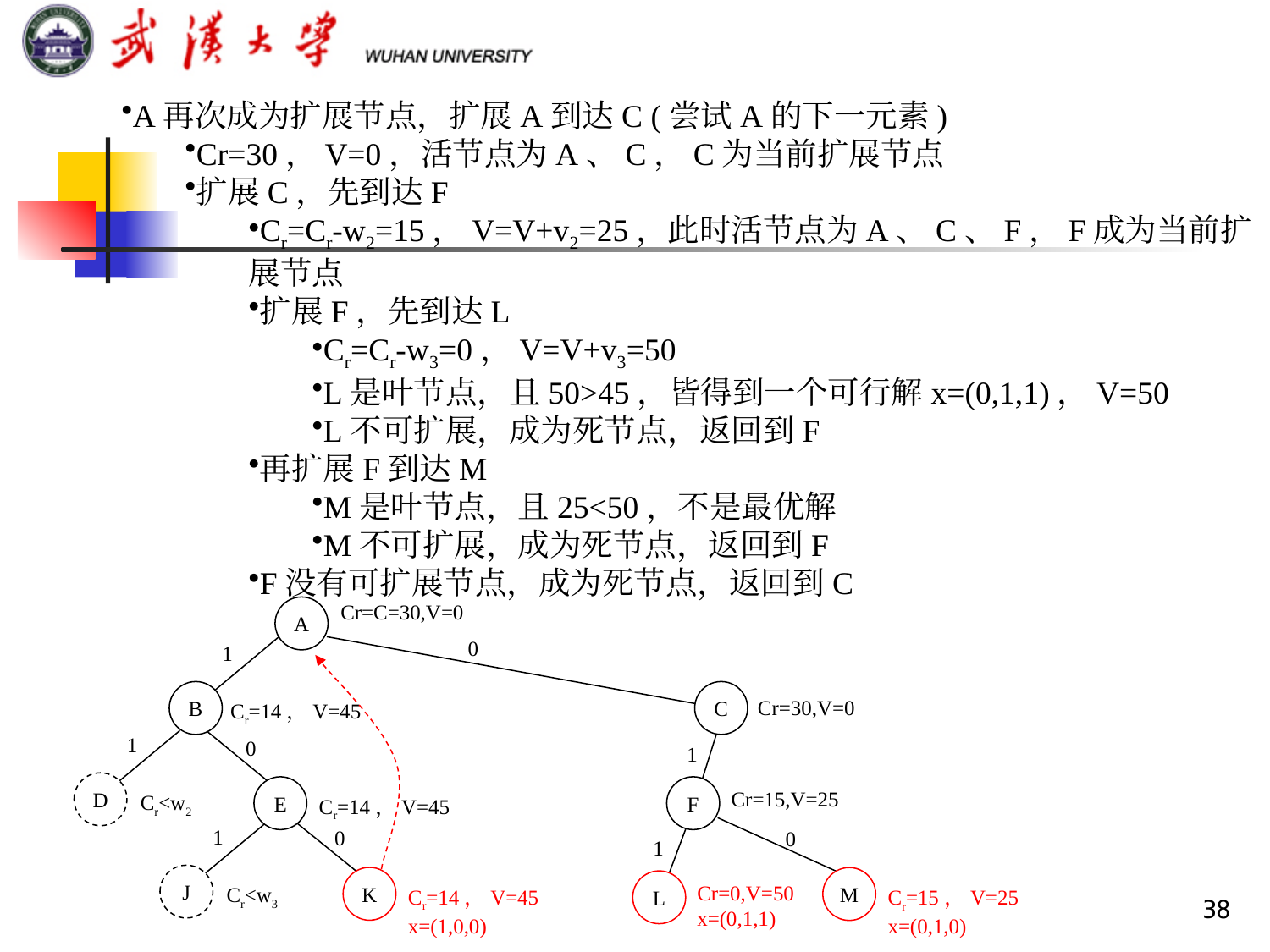

A再次成为扩展节点，扩展A到达C (尝试A的下一元素)
Cr=30，V=0，活节点为A、C，C为当前扩展节点
扩展C，先到达F
Cr=Cr-w2=15，V=V+v2=25，此时活节点为A、C、F，F成为当前扩展节点
扩展F，先到达L
Cr=Cr-w3=0，V=V+v3=50
L是叶节点，且50>45，皆得到一个可行解x=(0,1,1)，V=50
L不可扩展，成为死节点，返回到F
再扩展F到达M
M是叶节点，且25<50，不是最优解
M不可扩展，成为死节点，返回到F
F没有可扩展节点，成为死节点，返回到C

Cr=C=30,V=0
A
0
1

B
C
Cr=30,V=0
Cr=14，V=45
1
0

1

D
E
F
Cr=15,V=25
Cr<w2
Cr=14，V=45
1

0
0

1
J
38
K
M
L
Cr=0,V=50
x=(0,1,1)
Cr<w3
Cr=14，V=45
x=(1,0,0)
Cr=15，V=25
x=(0,1,0)